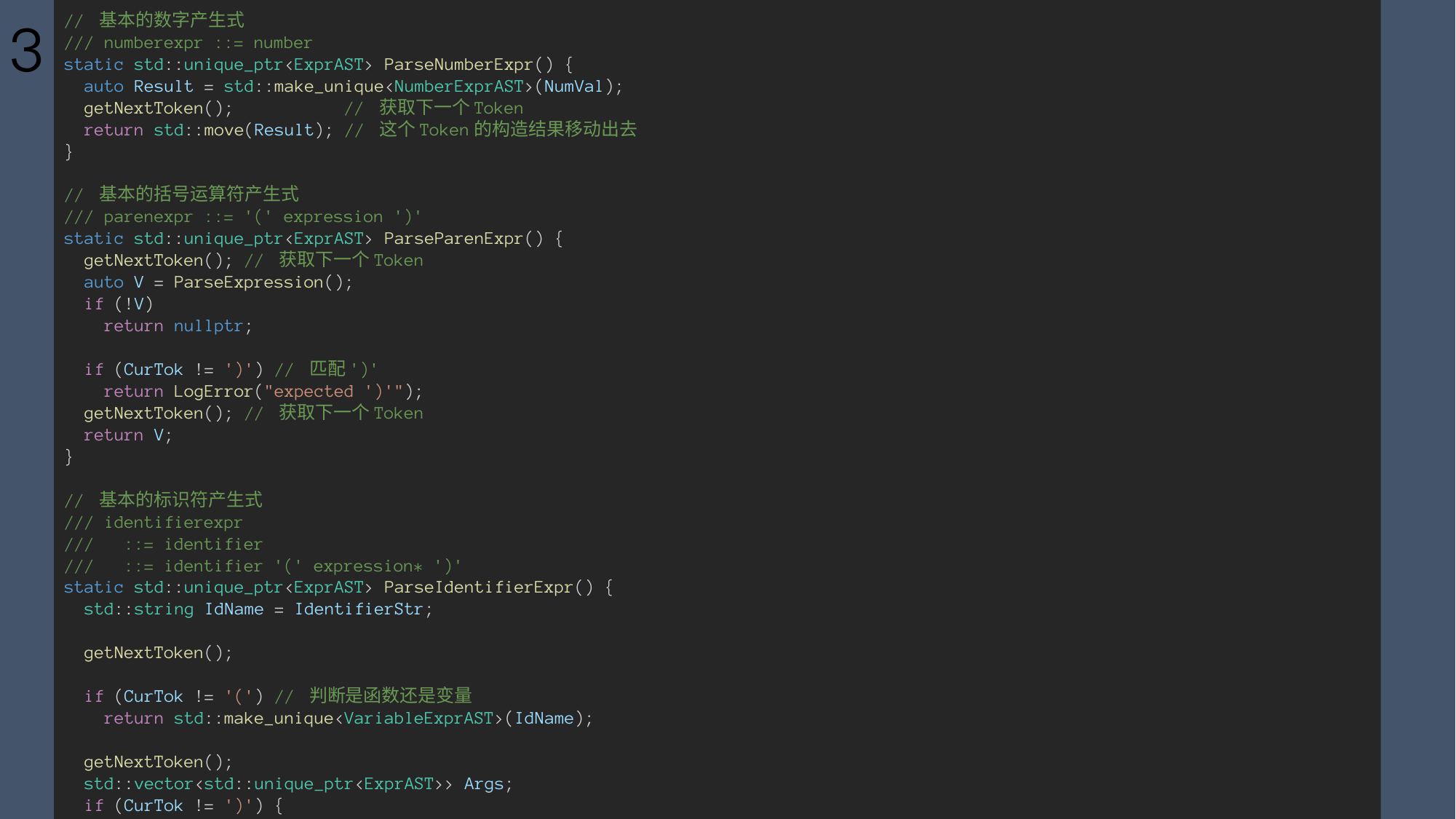

# 3 语法解析
static int CurTok; // 记录当前最近一个还未用到的Token枚举值,为之后的读取进行缓存
static int getNextToken() { return CurTok = gettok(); } // 给CurTok赋值
static std::map<char, int>
    BinopPrecedence; // 红黑树实现 操作符到优先级数字的映射
static int GetTokPrecedence() { // 获取操作符的优先级数字
  if (!isascii(CurTok))         // 处理非ASCII字符
    return -1;
  int TokPrec = BinopPrecedence[CurTok]; // 获取
  if (TokPrec <= 0)                      // 操作符未声明(=0)或非法(<0)
    return -1;
  return TokPrec;
}
std::unique_ptr<ExprAST> LogError(const char *Str) { // AST错误
  fprintf(stderr, "Error: %s\n", Str);               // 错误输出
  return nullptr;
}
std::unique_ptr<PrototypeAST> LogErrorP(const char *Str) { // 函数声明错误
  LogError(Str);
  return nullptr;
}
static std::unique_ptr<ExprAST> ParseExpression(); // 表达式声明
// 基本的数字产生式
/// numberexpr ::= number
static std::unique_ptr<ExprAST> ParseNumberExpr() {
  auto Result = std::make_unique<NumberExprAST>(NumVal);
  getNextToken();           // 获取下一个Token
  return std::move(Result); // 这个Token的构造结果移动出去
}
// 基本的括号运算符产生式
/// parenexpr ::= '(' expression ')'
static std::unique_ptr<ExprAST> ParseParenExpr() {
  getNextToken(); // 获取下一个Token
  auto V = ParseExpression();
  if (!V)
    return nullptr;
  if (CurTok != ')') // 匹配')'
    return LogError("expected ')'");
  getNextToken(); // 获取下一个Token
  return V;
}
// 基本的标识符产生式
/// identifierexpr
///   ::= identifier
///   ::= identifier '(' expression* ')'
static std::unique_ptr<ExprAST> ParseIdentifierExpr() {
  std::string IdName = IdentifierStr;
  getNextToken();
  if (CurTok != '(') // 判断是函数还是变量
    return std::make_unique<VariableExprAST>(IdName);
  getNextToken();
  std::vector<std::unique_ptr<ExprAST>> Args;
  if (CurTok != ')') {
    while (true) {
      if (auto Arg = ParseExpression())
        Args.push_back(std::move(Arg));
      else
        return nullptr;
      if (CurTok == ')')
        break;
      if (CurTok != ',')
        return LogError("Expected ')' or ',' in argument list");
      getNextToken();
    }
  }
  getNextToken();
  return std::make_unique<CallExprAST>(IdName, std::move(Args)); // 转到函数调用
}
// 基本的表达式结点产生式
/// primary
///   ::= identifierexpr
///   ::= numberexpr
///   ::= parenexpr
static std::unique_ptr<ExprAST> ParsePrimary() {
  switch (CurTok) {
  default:
    return LogError("unknown token when expecting an expression");
  case tok_identifier:
    return ParseIdentifierExpr();
  case tok_number:
    return ParseNumberExpr();
  case '(':
    return ParseParenExpr();
  }
}
// 基本的二元产生式
// 参数:左侧二元操作符优先级(无为0),左操作数
/// binoprhs
///   ::= ('+' primary)*
static std::unique_ptr<ExprAST> ParseBinOpRHS(int ExprPrec,
                                              std::unique_ptr<ExprAST> LHS) {
  // 如果是二元表达式,计算其优先级
  while (true) {
    int TokPrec = GetTokPrecedence();
    // 如果比传入的ExprPrec还小,就结束函数
    if (TokPrec < ExprPrec)
      return LHS;
    // 这时,获取到了正确的二元操作符
    int BinOp = CurTok;
    getNextToken(); // 获取下一个Token
    // 产生二元表达式在解析了二元操作符后
    auto RHS = ParsePrimary();
    if (!RHS) //如果没有右边,出错
      return nullptr;
    // 如果例如1+2*3,左边+ TokPrec 优先级小于右边* NextPrec
    int NextPrec = GetTokPrecedence();
    if (TokPrec < NextPrec) { // 右侧不存在二元操作符的话,NextPrec=-1
      RHS = ParseBinOpRHS(TokPrec + 1, std::move(RHS));
      if (!RHS)
        return nullptr;
    }
    // 生成二元树
    LHS =
        std::make_unique<BinaryExprAST>(BinOp, std::move(LHS), std::move(RHS));
  }
}
// LHS构造表达式产生式
/// expression
///   ::= primary binoprhs
///
static std::unique_ptr<ExprAST> ParseExpression() {
  auto LHS = ParsePrimary();
  if (!LHS)
    return nullptr;
  return ParseBinOpRHS(0, std::move(LHS));
}
// 表达式声明产生式
/// prototype
///   ::= id '(' id* ')'
static std::unique_ptr<PrototypeAST> ParsePrototype() {
  if (CurTok != tok_identifier)
    return LogErrorP("Expected function name in prototype");
  std::string FnName = IdentifierStr;
  getNextToken();
  if (CurTok != '(')
    return LogErrorP("Expected '(' in prototype");
  std::vector<std::string> ArgNames;
  while (getNextToken() == tok_identifier)
    ArgNames.push_back(IdentifierStr);
  if (CurTok != ')')
    return LogErrorP("Expected ')' in prototype");
  getNextToken();
  return std::make_unique<PrototypeAST>(FnName, std::move(ArgNames));
}
// 函数定义产生式
/// definition ::= 'def' prototype expression
static std::unique_ptr<FunctionAST> ParseDefinition() {
  getNextToken(); // eat def.
  auto Proto = ParsePrototype();
  if (!Proto)
    return nullptr;
  if (auto E = ParseExpression())
    return std::make_unique<FunctionAST>(std::move(Proto), std::move(E));
  return nullptr;
}
// 顶层表达式产生式,将表达式构造为函数
/// toplevelexpr ::= expression
static std::unique_ptr<FunctionAST> ParseTopLevelExpr() {
  if (auto E = ParseExpression()) {
    // 将表达式构造为匿名函数原型
    auto Proto = std::make_unique<PrototypeAST>("__anon_expr",
                                                std::vector<std::string>());
    // 将匿名函数原型构造为函数
    return std::make_unique<FunctionAST>(std::move(Proto), std::move(E));
  }
  return nullptr;
}
// extern产生式
/// external ::= 'extern' prototype
static std::unique_ptr<PrototypeAST> ParseExtern() {
  getNextToken(); // eat extern.
  return ParsePrototype();
}